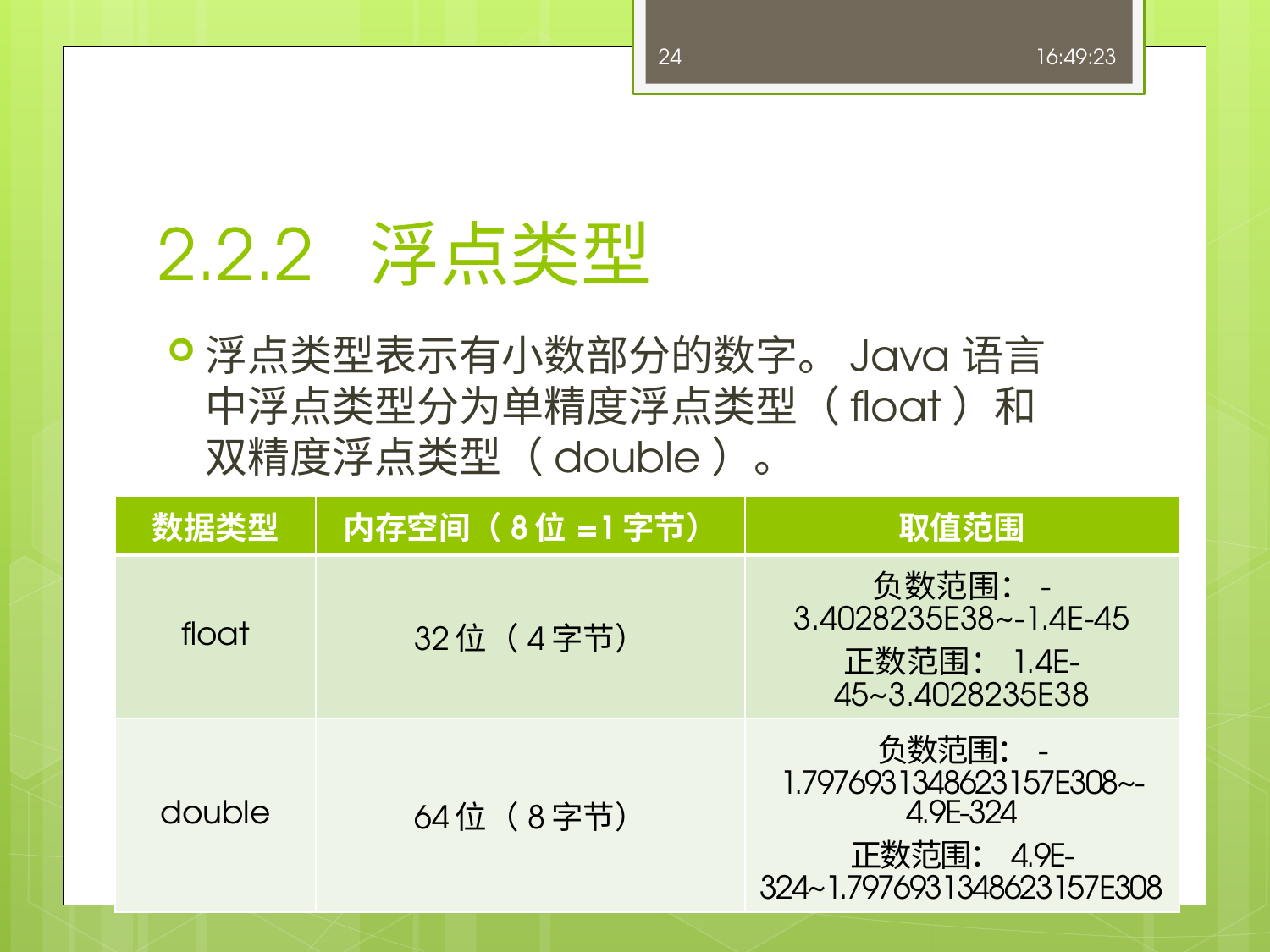

24
16:49:23
# 2.2.2  浮点类型
浮点类型表示有小数部分的数字。Java语言中浮点类型分为单精度浮点类型（float）和双精度浮点类型（double）。
| 数据类型 | 内存空间（8位=1字节） | 取值范围 |
| --- | --- | --- |
| float | 32位（4字节） | 负数范围：-3.4028235E38~-1.4E-45 正数范围：1.4E-45~3.4028235E38 |
| double | 64位（8字节） | 负数范围：-1.7976931348623157E308~-4.9E-324 正数范围：4.9E-324~1.7976931348623157E308 |